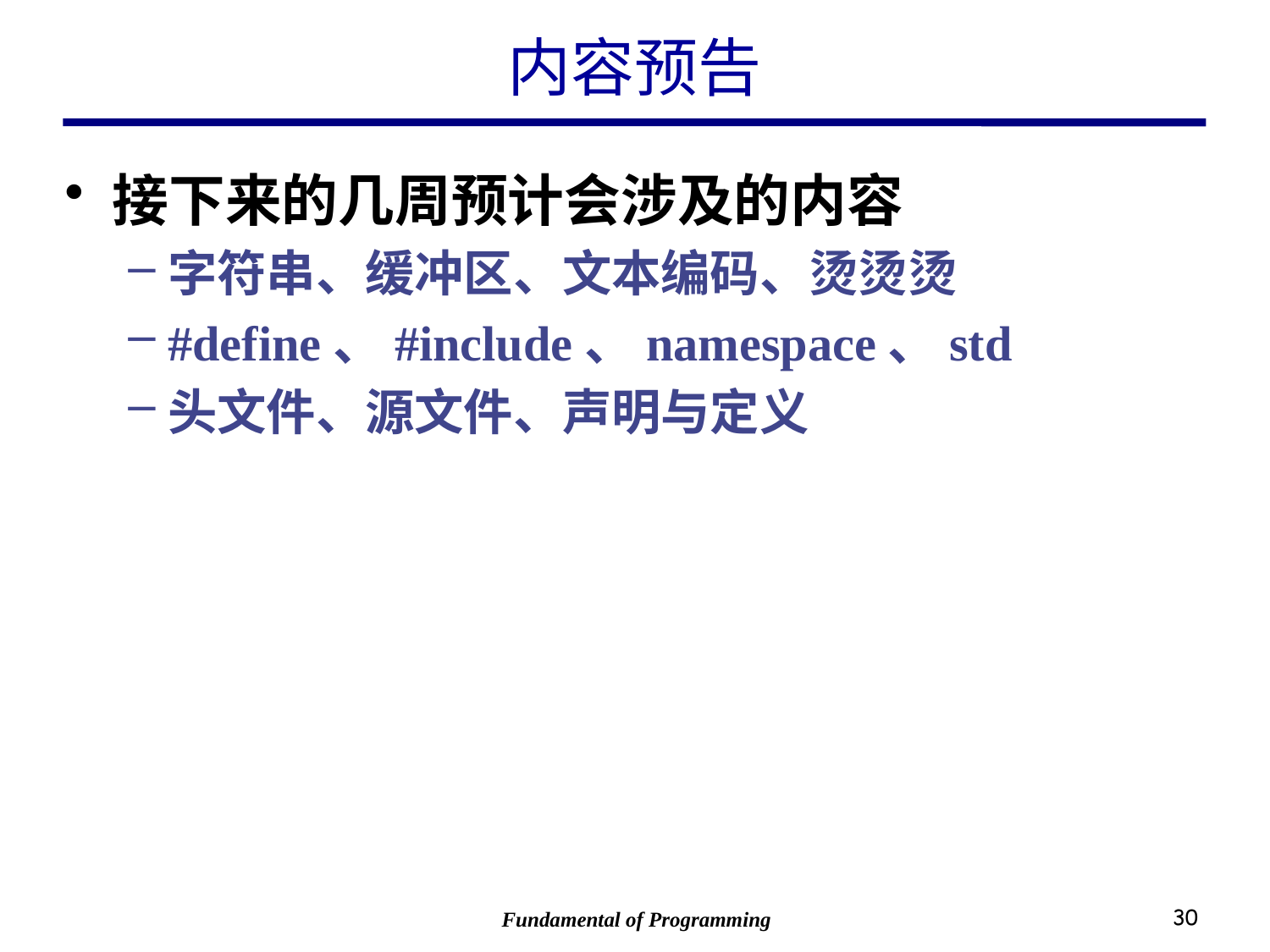

# 内容预告
接下来的几周预计会涉及的内容
字符串、缓冲区、文本编码、烫烫烫
#define、#include、namespace、std
头文件、源文件、声明与定义
Fundamental of Programming